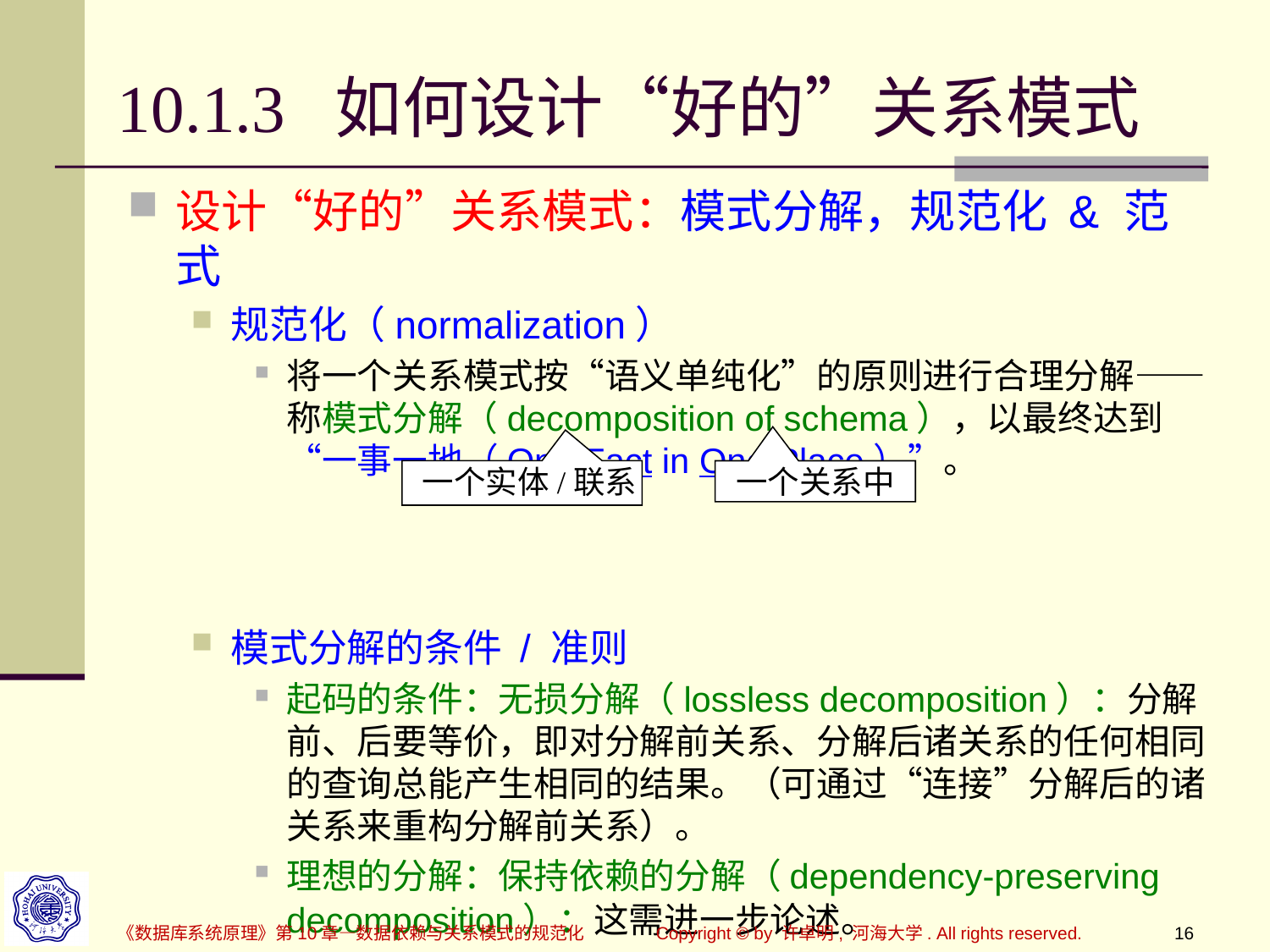

# 10.1.3  如何设计“好的”关系模式
设计“好的”关系模式：模式分解，规范化 & 范式
规范化（normalization）
将一个关系模式按“语义单纯化”的原则进行合理分解——称模式分解（decomposition of schema），以最终达到“一事一地（One Fact in One Place）”。

模式分解的条件 / 准则
起码的条件：无损分解（lossless decomposition）：分解前、后要等价，即对分解前关系、分解后诸关系的任何相同的查询总能产生相同的结果。（可通过“连接”分解后的诸关系来重构分解前关系）。
理想的分解：保持依赖的分解（dependency-preserving decomposition）：这需进一步论述。
一个实体/联系
一个关系中
《数据库系统原理》第10章—数据依赖与关系模式的规范化
Copyright © by 许卓明, 河海大学. All rights reserved.
16